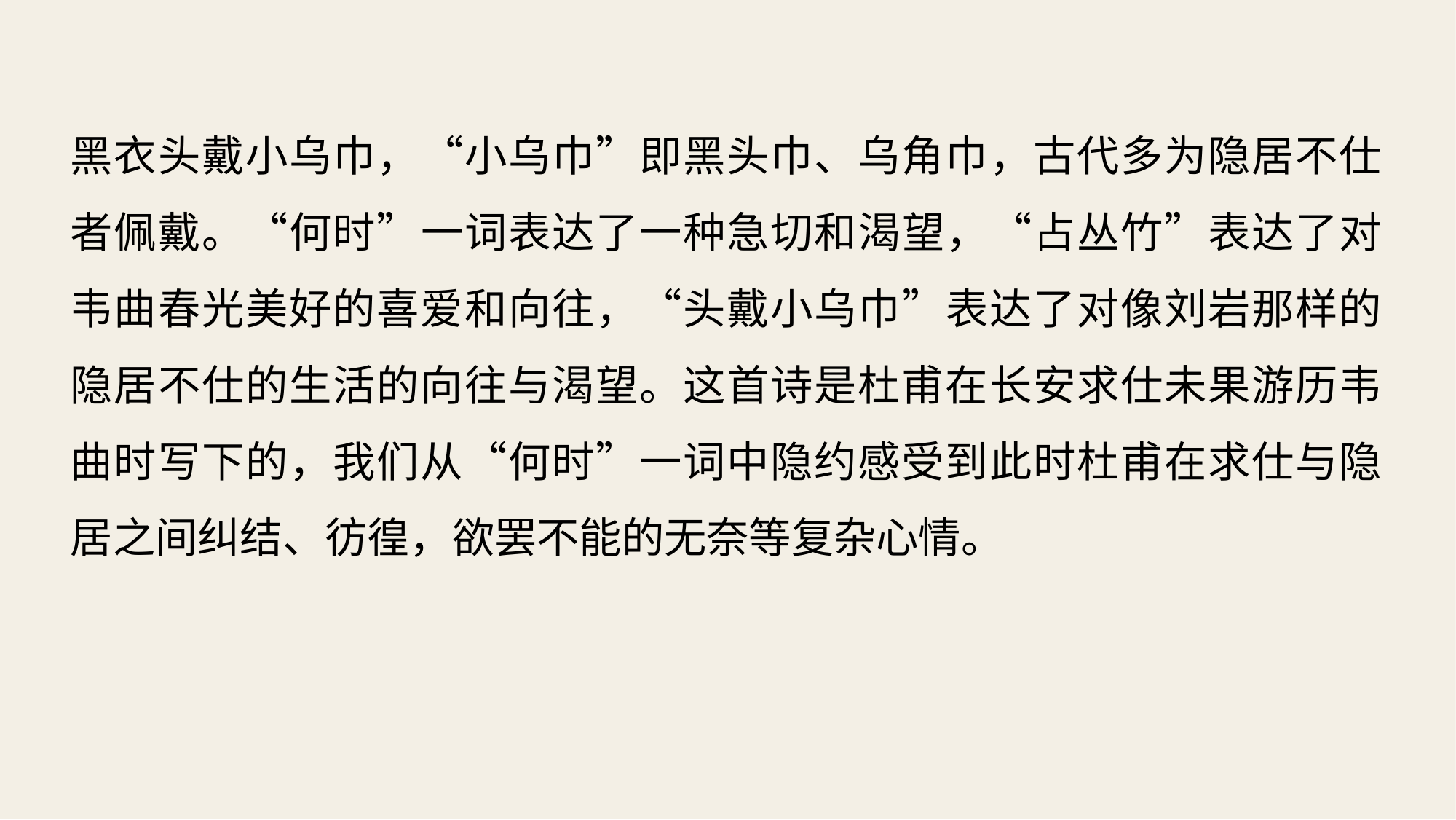

黑衣头戴小乌巾，“小乌巾”即黑头巾、乌角巾，古代多为隐居不仕者佩戴。“何时”一词表达了一种急切和渴望，“占丛竹”表达了对韦曲春光美好的喜爱和向往，“头戴小乌巾”表达了对像刘岩那样的隐居不仕的生活的向往与渴望。这首诗是杜甫在长安求仕未果游历韦曲时写下的，我们从“何时”一词中隐约感受到此时杜甫在求仕与隐居之间纠结、彷徨，欲罢不能的无奈等复杂心情。